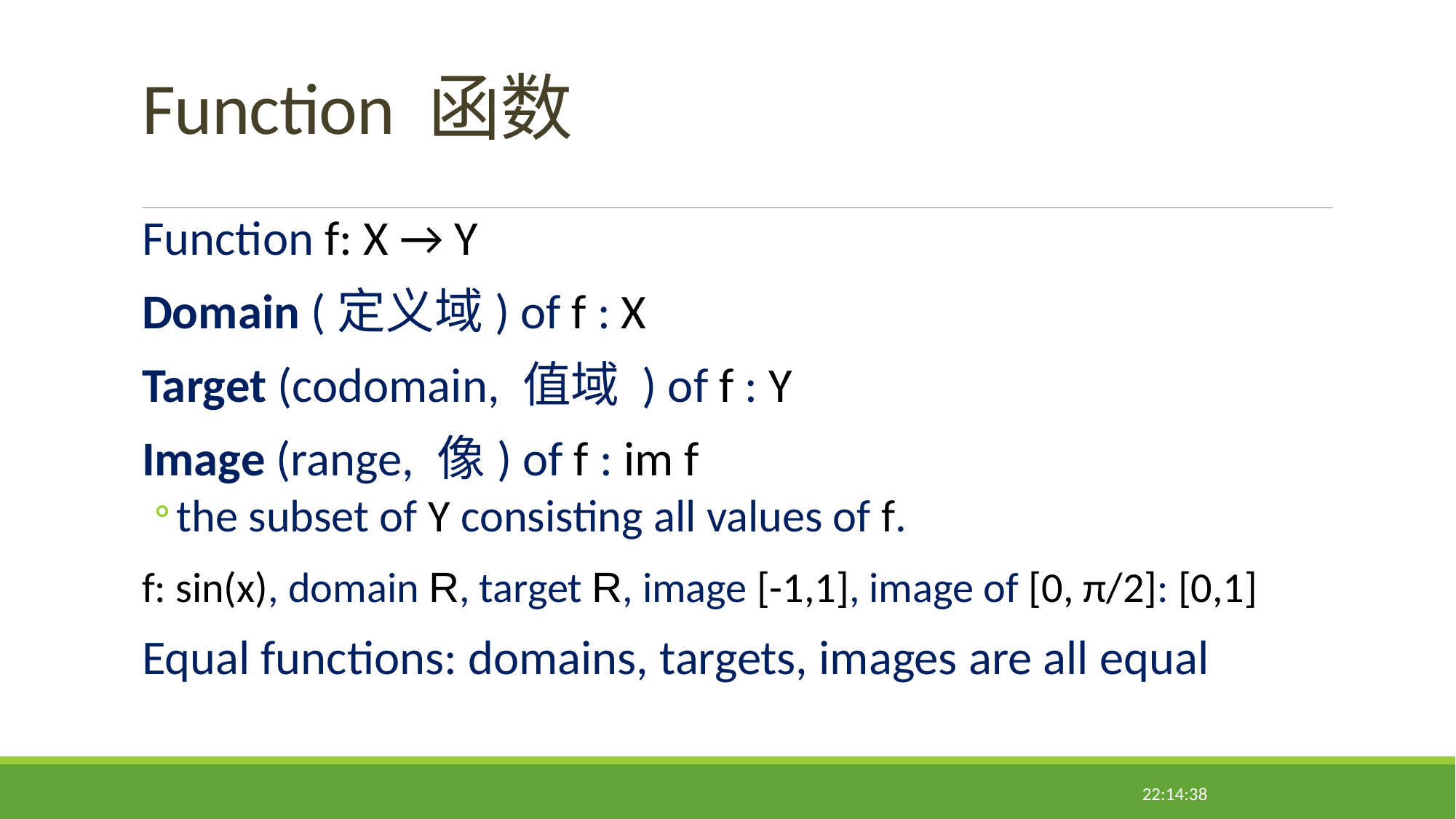

# Function 函数
Function f: X → Y
Domain (定义域) of f : X
Target (codomain, 值域 ) of f : Y
Image (range, 像) of f : im f
the subset of Y consisting all values of f.
f: sin(x), domain R, target R, image [-1,1], image of [0, π/2]: [0,1]
Equal functions: domains, targets, images are all equal
22:14:38